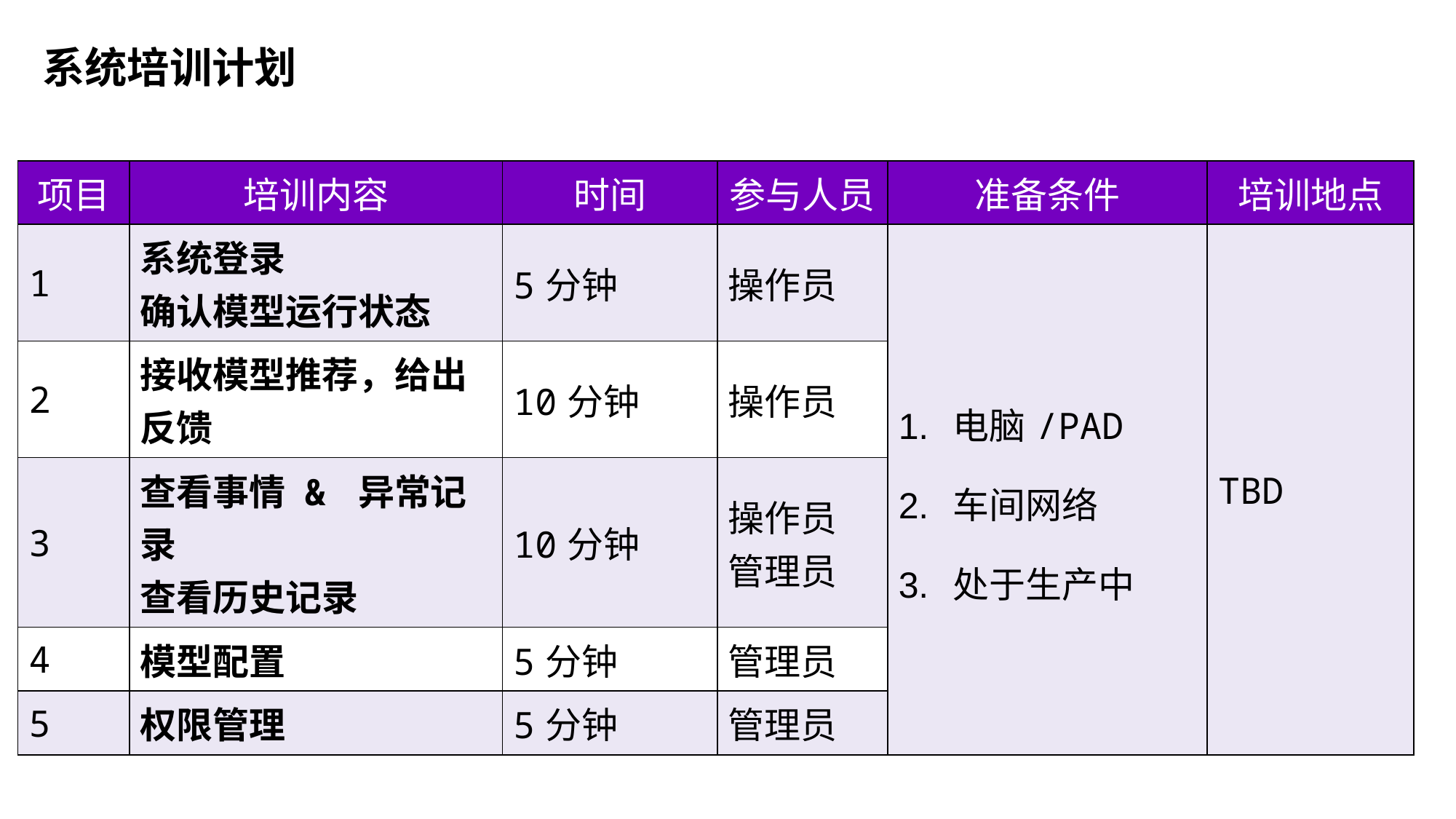

系统培训计划
| 项目 | 培训内容 | 时间 | 参与人员 | 准备条件 | 培训地点 |
| --- | --- | --- | --- | --- | --- |
| 1 | 系统登录 确认模型运行状态 | 5分钟 | 操作员 | 电脑/PAD 车间网络 处于生产中 | TBD |
| 2 | 接收模型推荐，给出反馈 | 10分钟 | 操作员 |  |  |
| 3 | 查看事情 & 异常记录 查看历史记录 | 10分钟 | 操作员 管理员 |  |  |
| 4 | 模型配置 | 5分钟 | 管理员 |  |  |
| 5 | 权限管理 | 5分钟 | 管理员 |  |  |